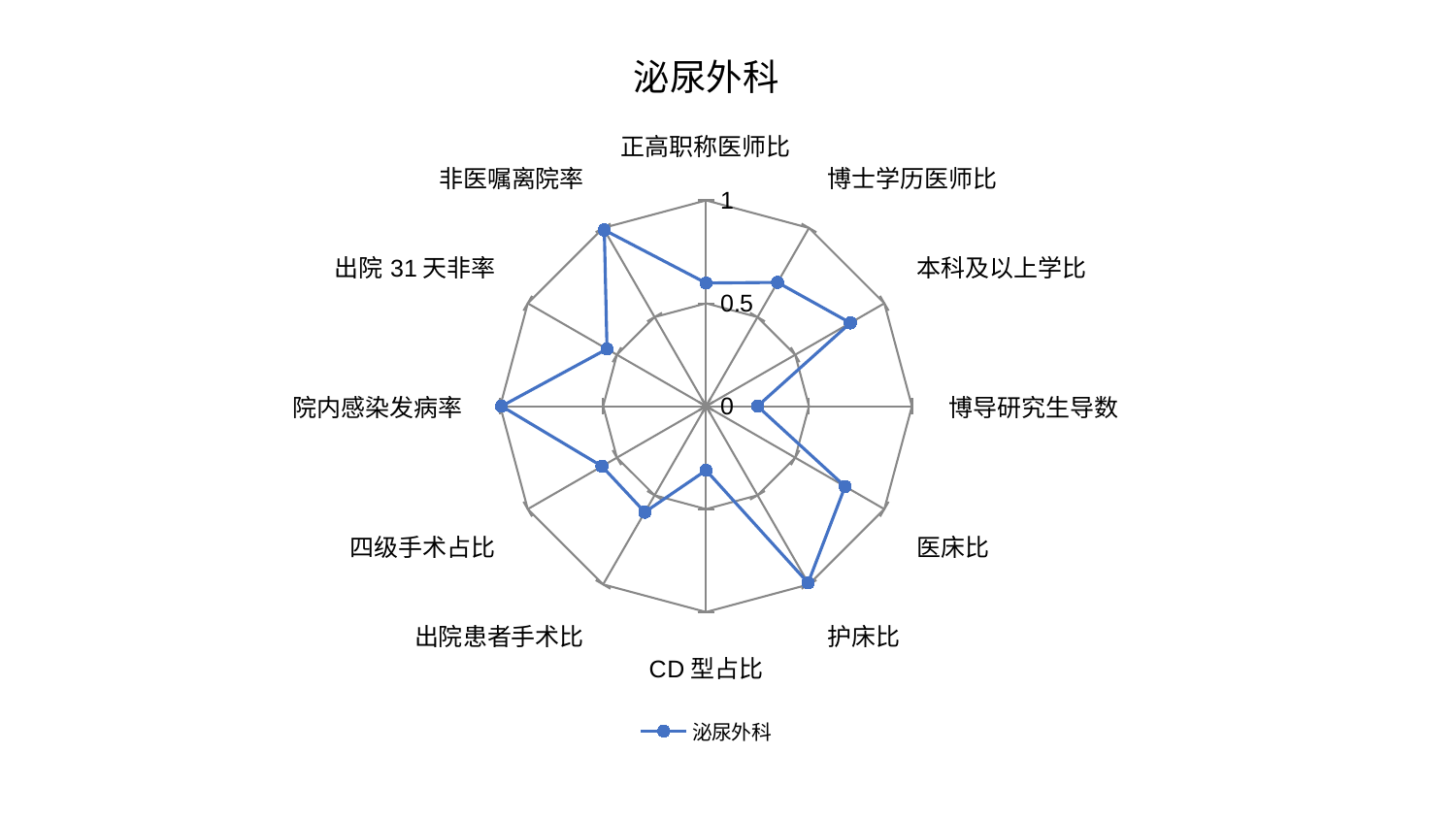

### Chart: 泌尿外科

| Category | 泌尿外科 |
|---|---|
| 正高职称医师比 | 0.598340248962656 |
| 博士学历医师比 | 0.694444444444444 |
| 本科及以上学比 | 0.80952380952381 |
| 博导研究生导数 | 0.25 |
| 医床比 | 0.779926086172706 |
| 护床比 | 0.991604188472268 |
| CD型占比 | 0.311570929640745 |
| 出院患者手术比 | 0.594679545272045 |
| 四级手术占比 | 0.584041565076048 |
| 院内感染发病率 | 0.993492063492063 |
| 出院31天非率 | 0.555714833038455 |
| 非医嘱离院率 | 0.988818181818182 |
90